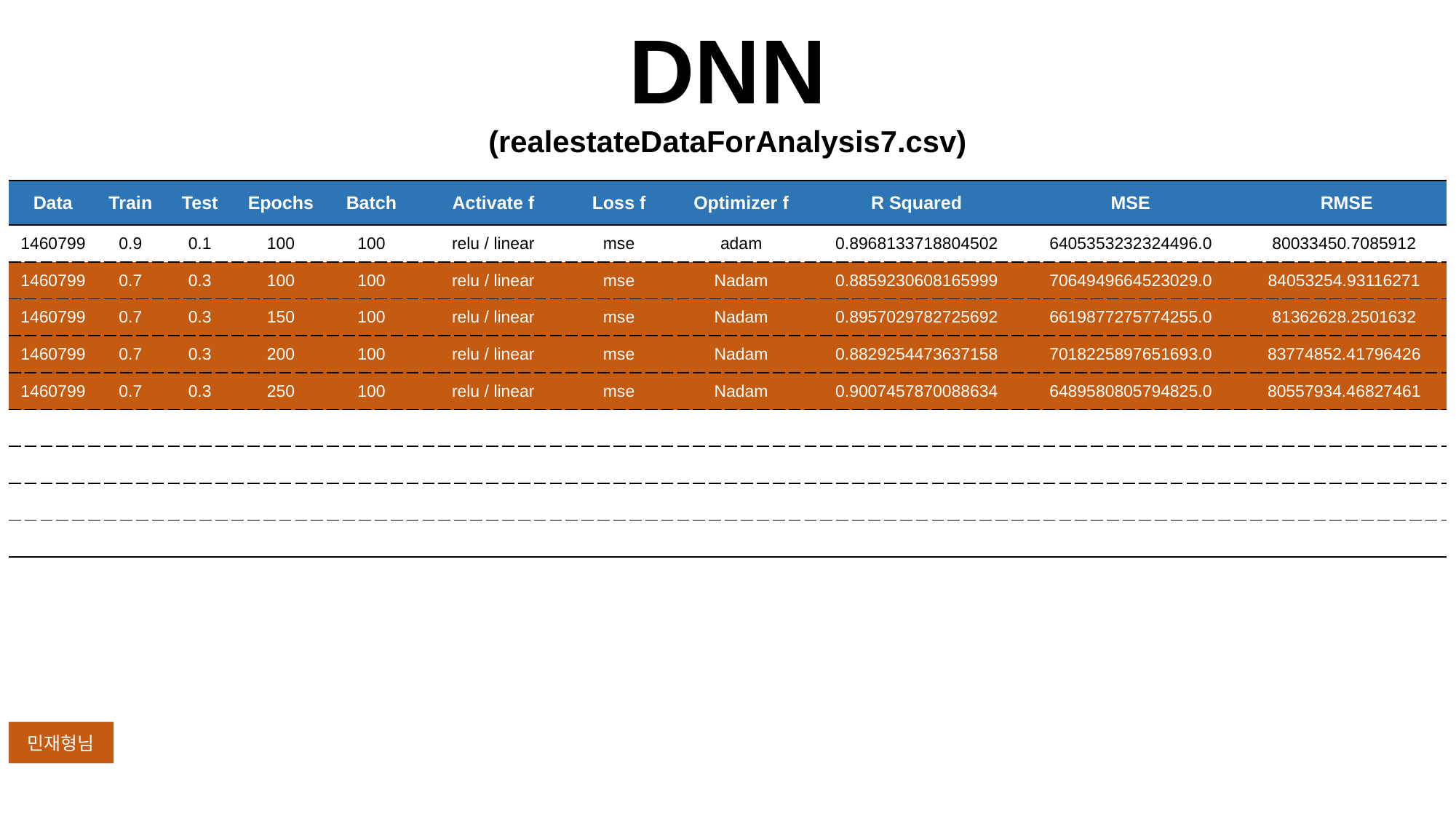

DNN
(realestateDataForAnalysis7.csv)
| Data | Train | Test | Epochs | Batch | Activate f | Loss f | Optimizer f | R Squared | MSE | RMSE |
| --- | --- | --- | --- | --- | --- | --- | --- | --- | --- | --- |
| 1460799 | 0.9 | 0.1 | 100 | 100 | relu / linear | mse | adam | 0.8968133718804502 | 6405353232324496.0 | 80033450.7085912 |
| 1460799 | 0.7 | 0.3 | 100 | 100 | relu / linear | mse | Nadam | 0.8859230608165999 | 7064949664523029.0 | 84053254.93116271 |
| 1460799 | 0.7 | 0.3 | 150 | 100 | relu / linear | mse | Nadam | 0.8957029782725692 | 6619877275774255.0 | 81362628.2501632 |
| 1460799 | 0.7 | 0.3 | 200 | 100 | relu / linear | mse | Nadam | 0.8829254473637158 | 7018225897651693.0 | 83774852.41796426 |
| 1460799 | 0.7 | 0.3 | 250 | 100 | relu / linear | mse | Nadam | 0.9007457870088634 | 6489580805794825.0 | 80557934.46827461 |
|  |  |  |  |  |  |  |  |  |  |  |
|  |  |  |  |  |  |  |  |  |  |  |
|  |  |  |  |  |  |  |  |  |  |  |
|  |  |  |  |  |  |  |  |  |  |  |
민재형님